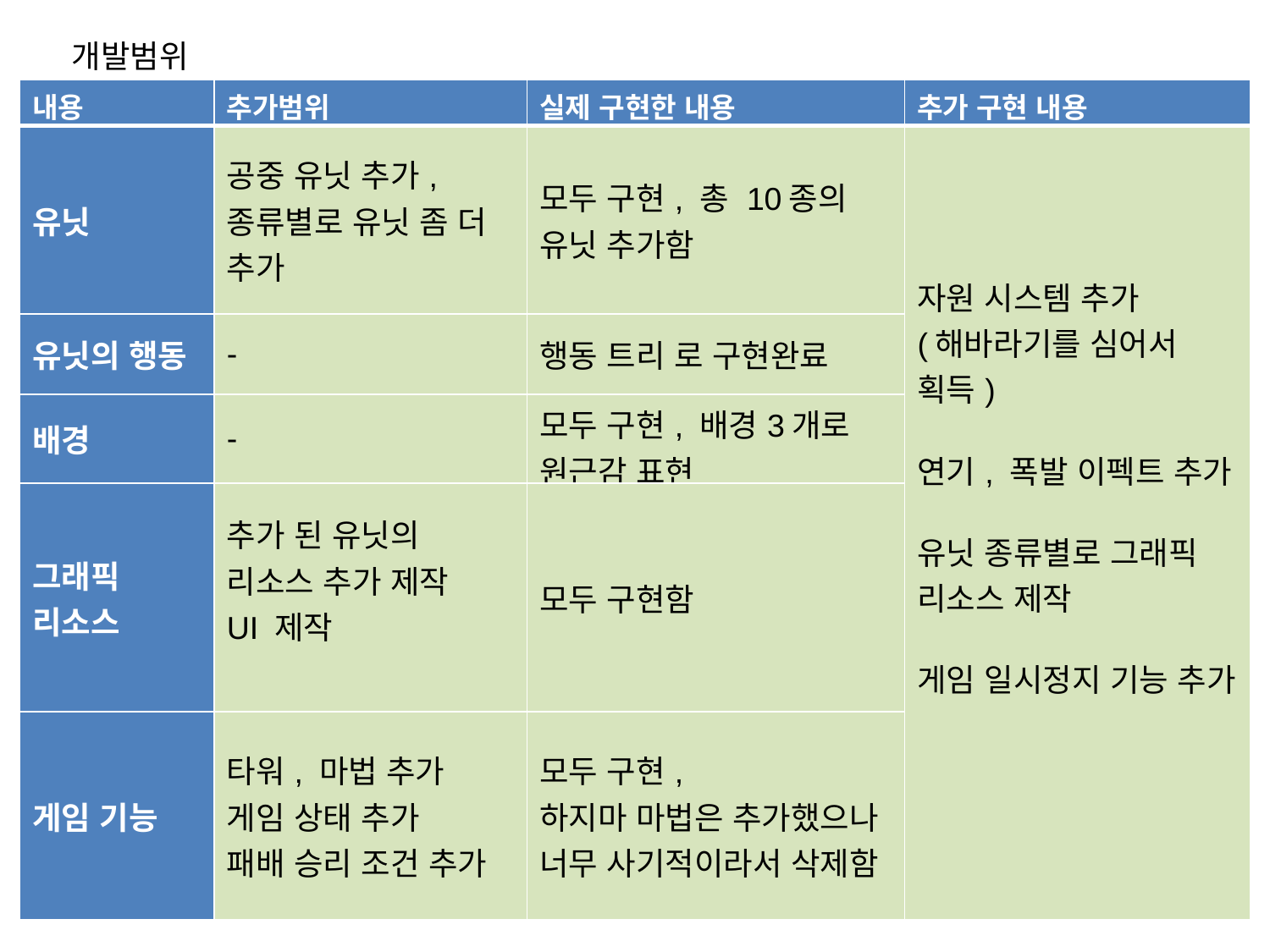

개발범위
| 내용 | 추가범위 | 실제 구현한 내용 | 추가 구현 내용 |
| --- | --- | --- | --- |
| 유닛 | 공중 유닛 추가, 종류별로 유닛 좀 더 추가 | 모두 구현, 총 10종의 유닛 추가함 | 자원 시스템 추가 (해바라기를 심어서 획득) 연기, 폭발 이펙트 추가 유닛 종류별로 그래픽 리소스 제작 게임 일시정지 기능 추가 |
| 유닛의 행동 | - | 행동 트리 로 구현완료 |  |
| 배경 | - | 모두 구현, 배경3개로 원근감 표현 |  |
| 그래픽 리소스 | 추가 된 유닛의 리소스 추가 제작 UI 제작 | 모두 구현함 |  |
| 게임 기능 | 타워, 마법 추가 게임 상태 추가 패배 승리 조건 추가 | 모두 구현, 하지마 마법은 추가했으나 너무 사기적이라서 삭제함 |  |